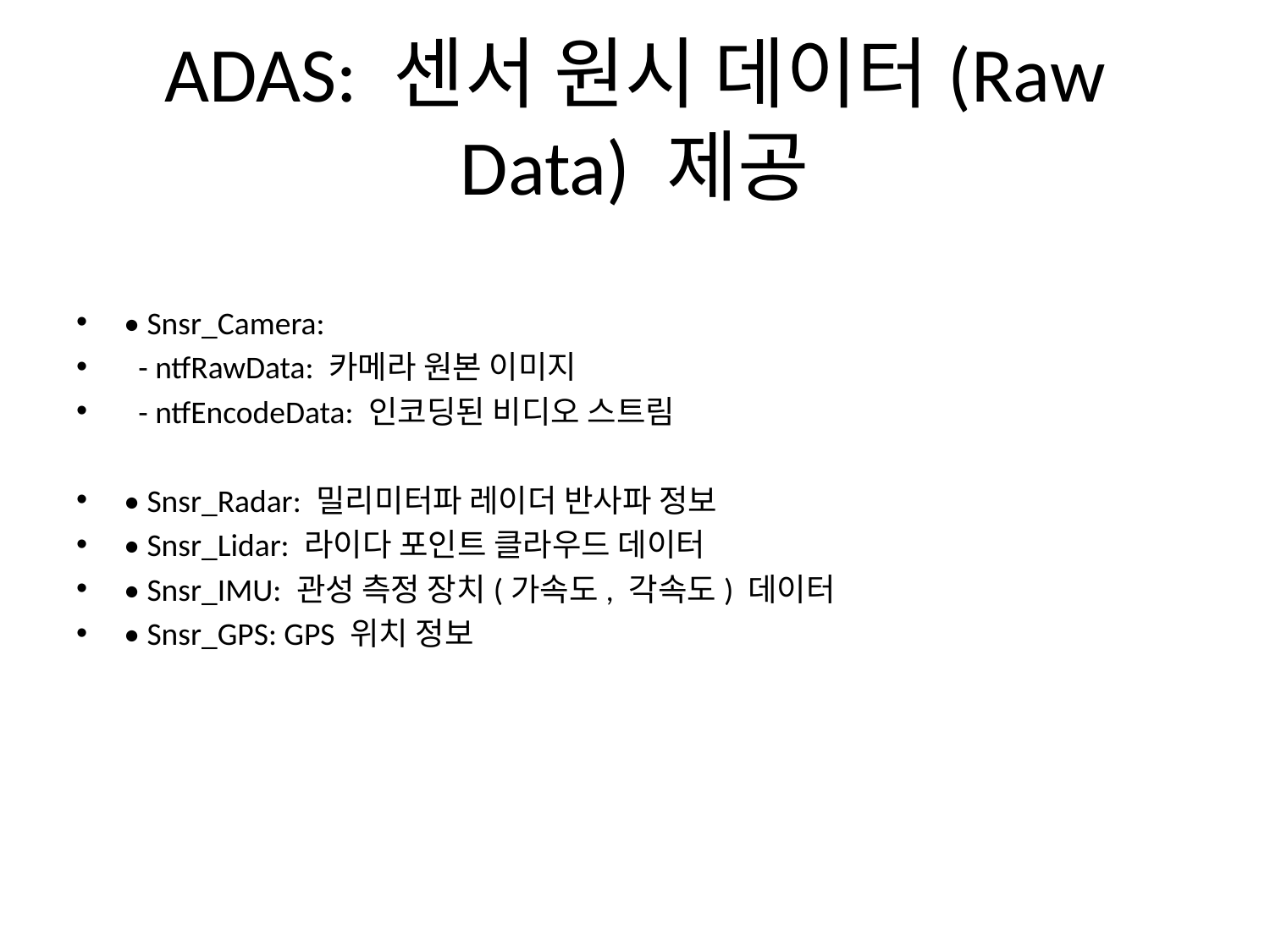

# ADAS: 센서 원시 데이터(Raw Data) 제공

• Snsr_Camera:
  - ntfRawData: 카메라 원본 이미지
  - ntfEncodeData: 인코딩된 비디오 스트림

• Snsr_Radar: 밀리미터파 레이더 반사파 정보
• Snsr_Lidar: 라이다 포인트 클라우드 데이터
• Snsr_IMU: 관성 측정 장치(가속도, 각속도) 데이터
• Snsr_GPS: GPS 위치 정보